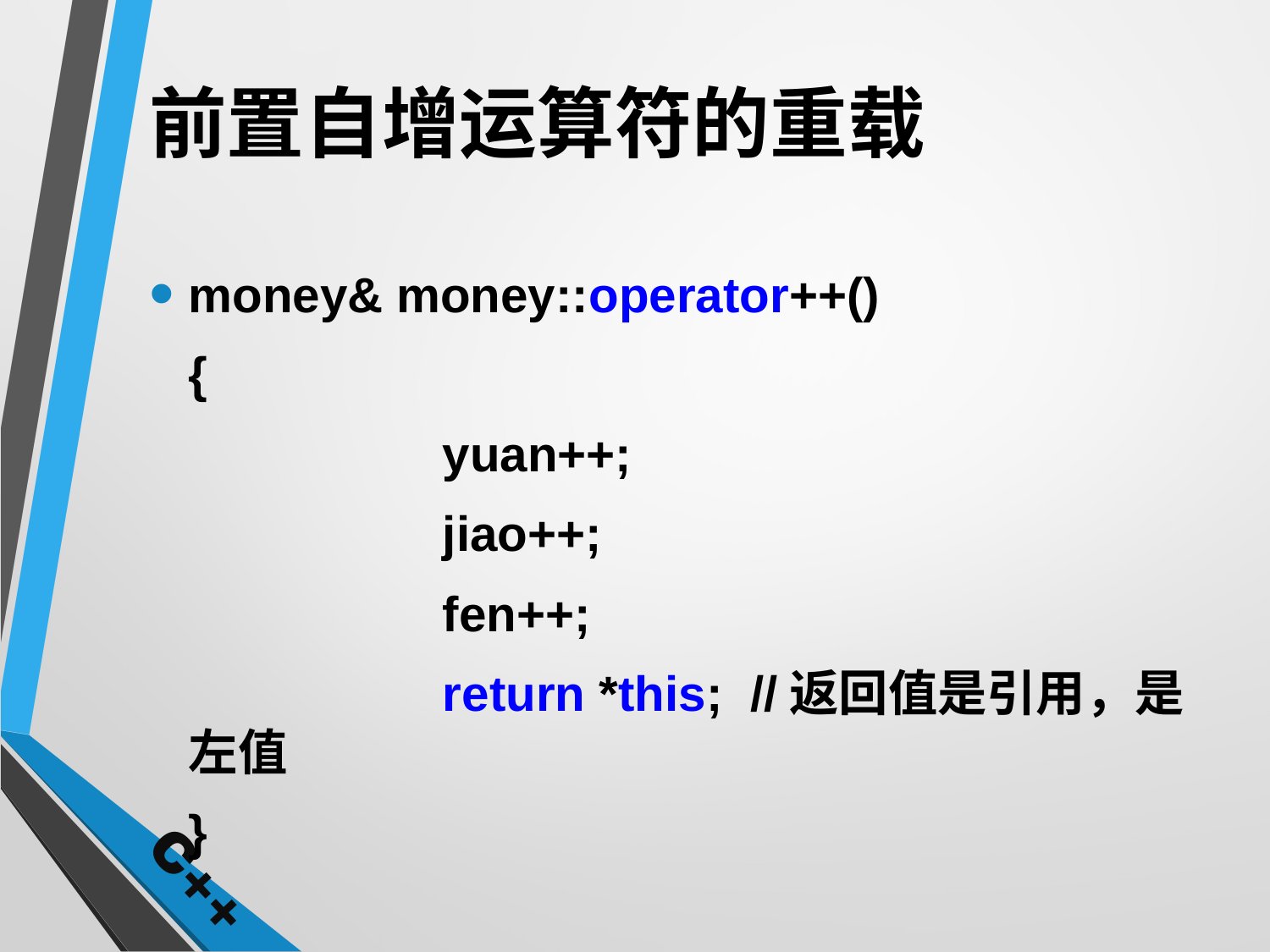

# 前置自增运算符的重载
money& money::operator++()
	{
			yuan++;
			jiao++;
			fen++;
			return *this;  //返回值是引用，是左值
	}